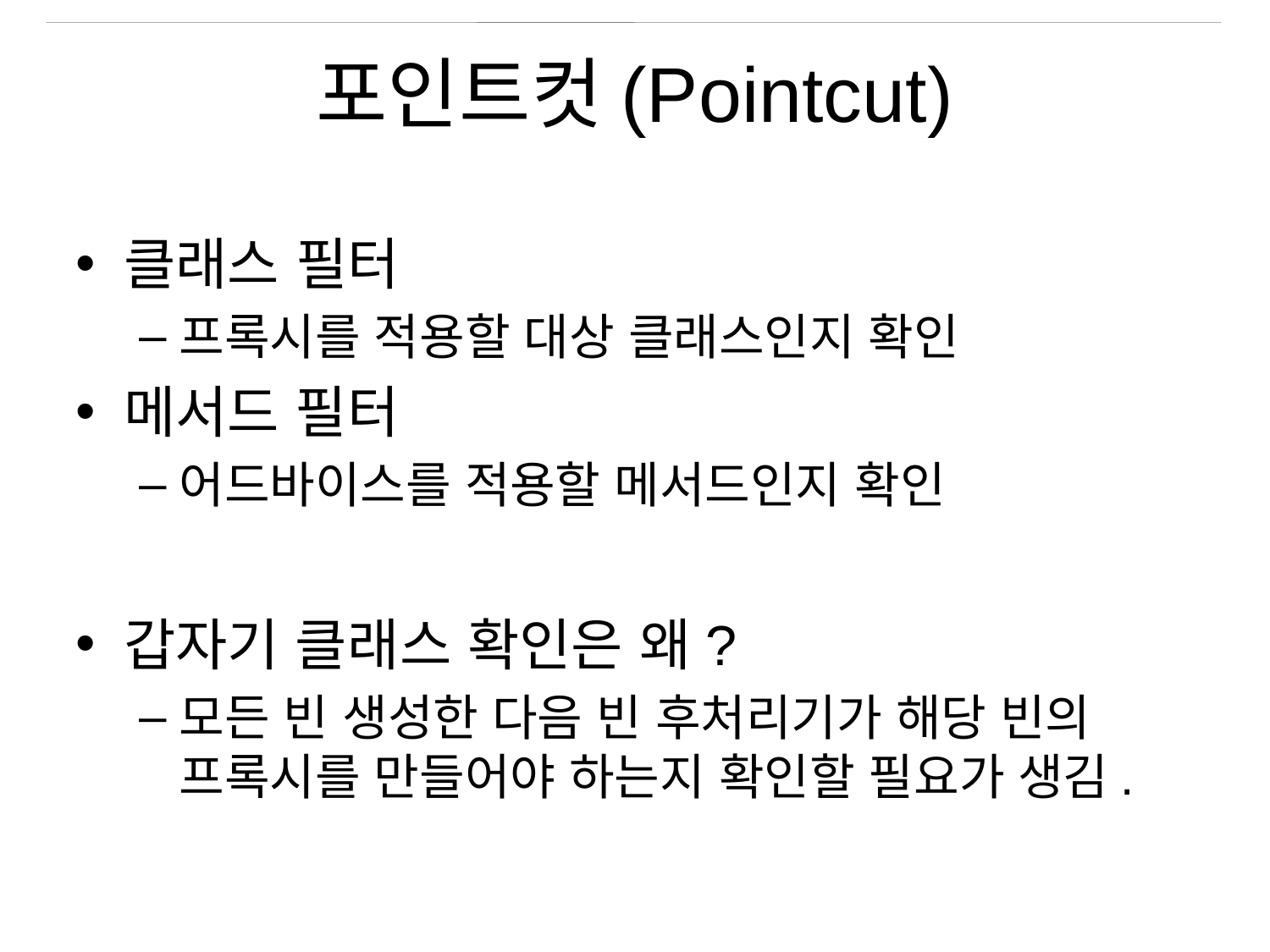

# 포인트컷(Pointcut)
클래스 필터
프록시를 적용할 대상 클래스인지 확인
메서드 필터
어드바이스를 적용할 메서드인지 확인

갑자기 클래스 확인은 왜?
모든 빈 생성한 다음 빈 후처리기가 해당 빈의 프록시를 만들어야 하는지 확인할 필요가 생김.